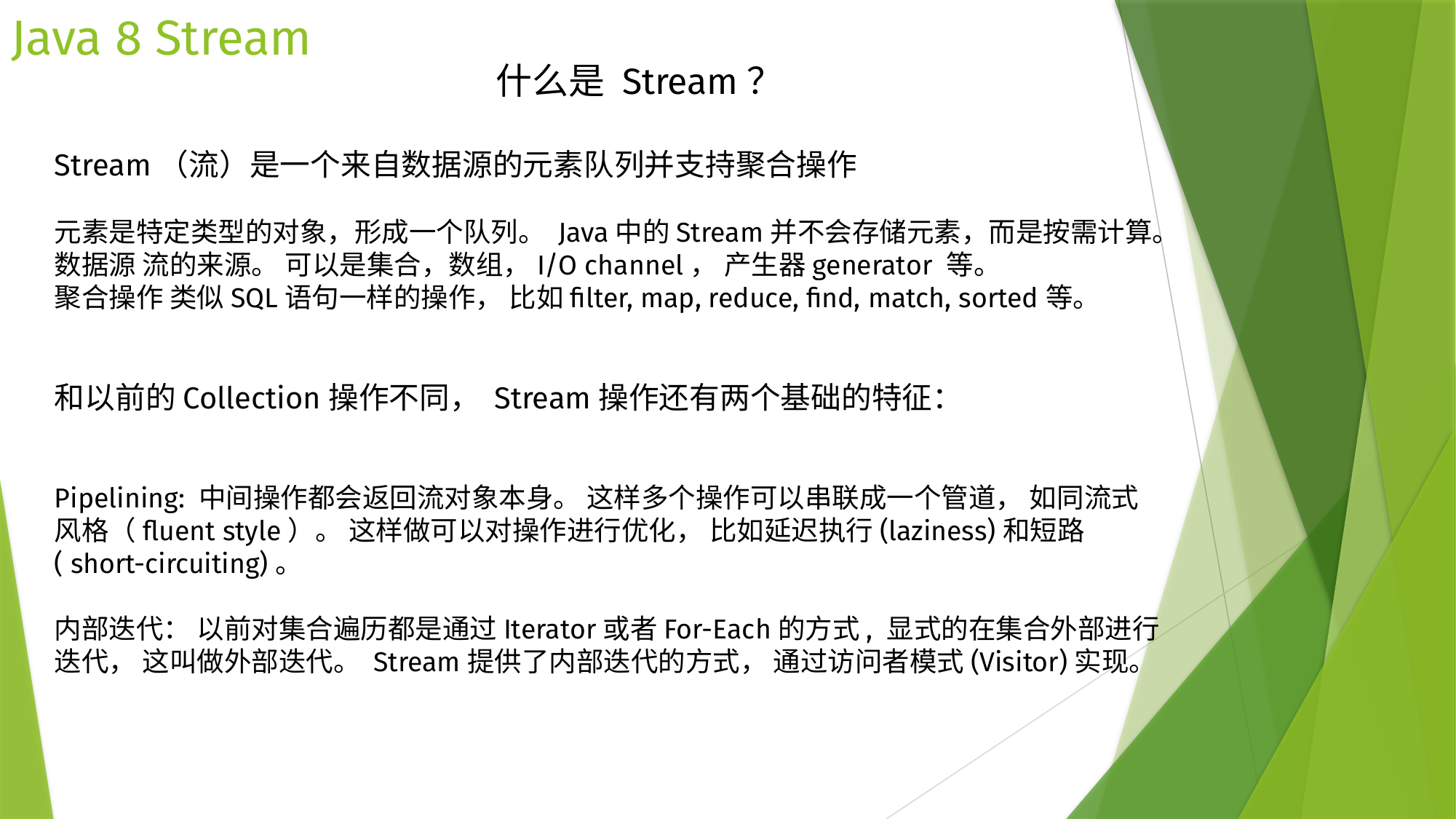

# Java 8 Stream
什么是 Stream？
Stream（流）是一个来自数据源的元素队列并支持聚合操作

元素是特定类型的对象，形成一个队列。 Java中的Stream并不会存储元素，而是按需计算。
数据源 流的来源。 可以是集合，数组，I/O channel， 产生器generator 等。
聚合操作 类似SQL语句一样的操作， 比如filter, map, reduce, find, match, sorted等。

和以前的Collection操作不同， Stream操作还有两个基础的特征：

Pipelining: 中间操作都会返回流对象本身。 这样多个操作可以串联成一个管道， 如同流式风格（fluent style）。 这样做可以对操作进行优化， 比如延迟执行(laziness)和短路( short-circuiting)。

内部迭代： 以前对集合遍历都是通过Iterator或者For-Each的方式, 显式的在集合外部进行迭代， 这叫做外部迭代。 Stream提供了内部迭代的方式， 通过访问者模式(Visitor)实现。